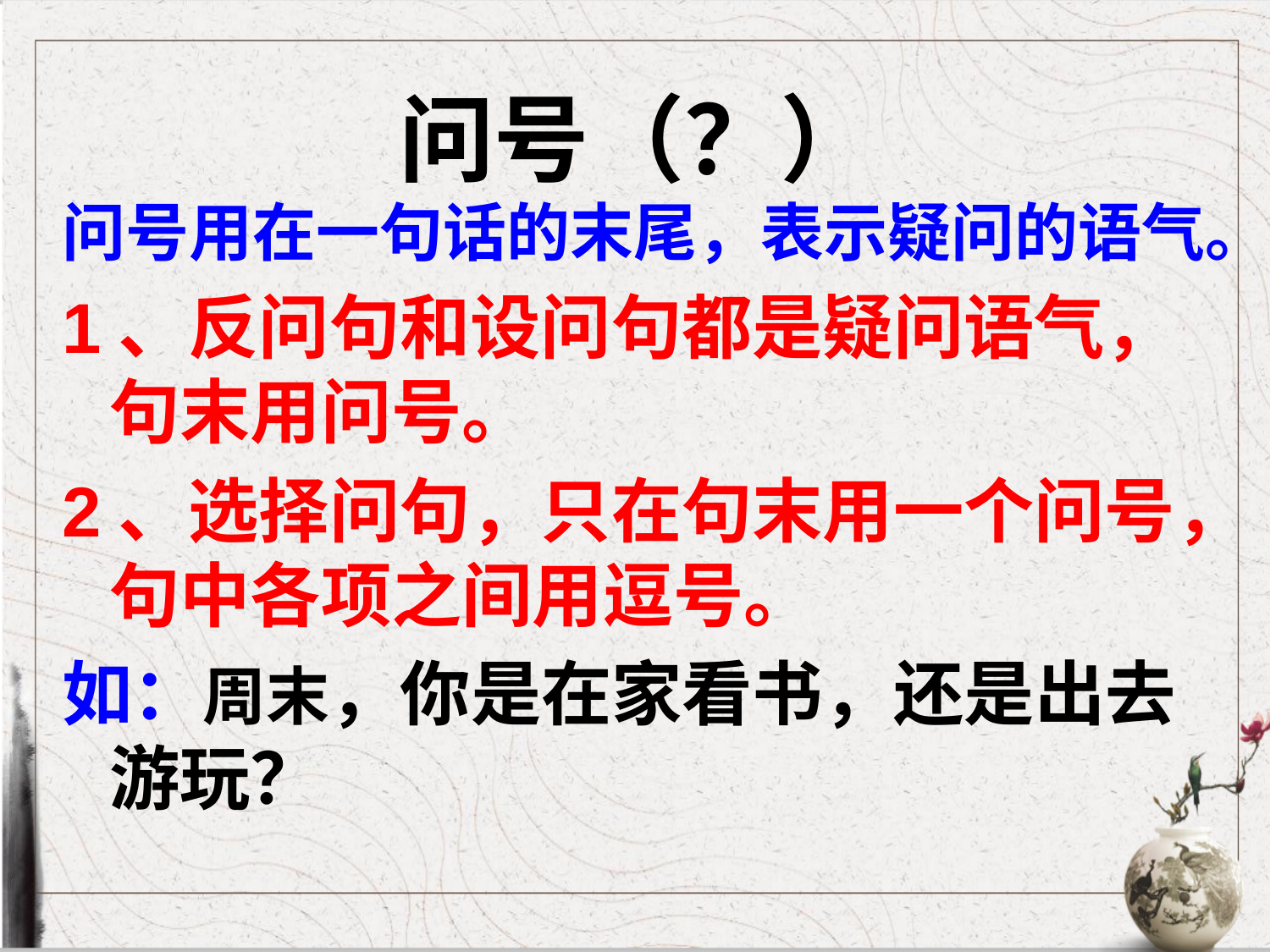

# 问号（？）
问号用在一句话的末尾，表示疑问的语气。
1、反问句和设问句都是疑问语气，句末用问号。
2、选择问句，只在句末用一个问号，句中各项之间用逗号。
如：周末，你是在家看书，还是出去游玩？